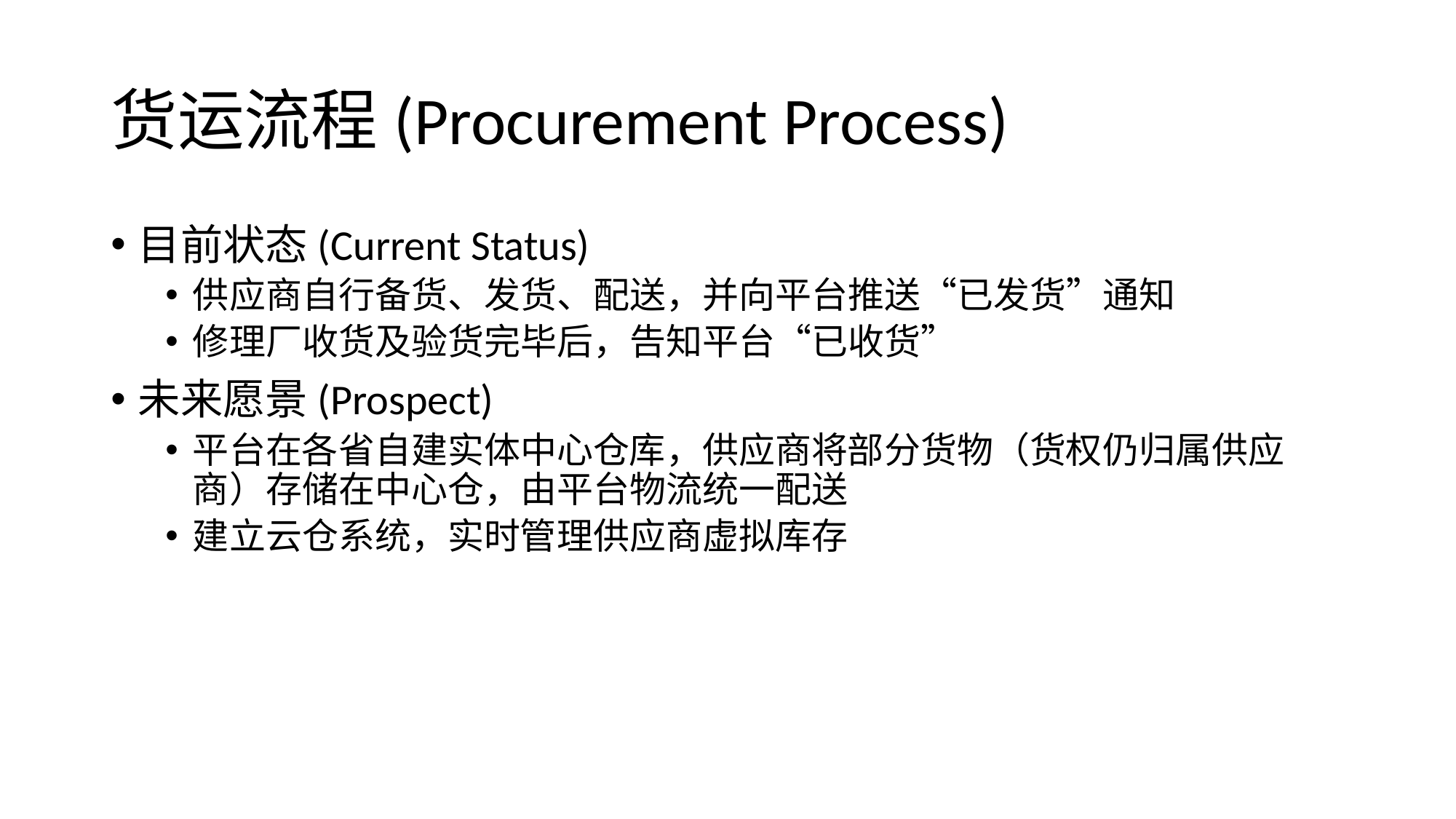

# 货运流程(Procurement Process)
目前状态(Current Status)
供应商自行备货、发货、配送，并向平台推送“已发货”通知
修理厂收货及验货完毕后，告知平台“已收货”
未来愿景(Prospect)
平台在各省自建实体中心仓库，供应商将部分货物（货权仍归属供应商）存储在中心仓，由平台物流统一配送
建立云仓系统，实时管理供应商虚拟库存